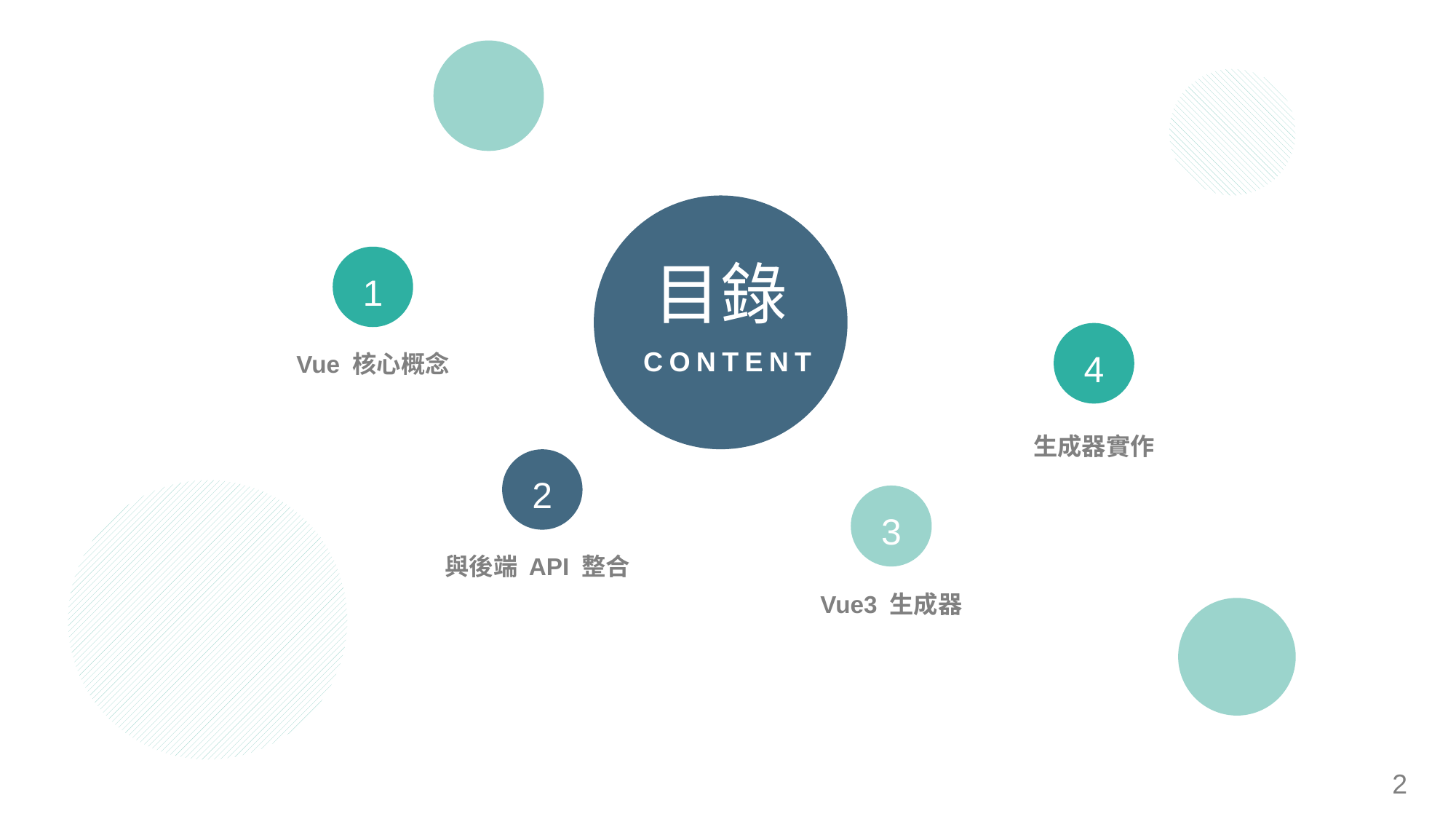

目錄
CONTENT
1
4
Vue 核心概念
生成器實作
2

3
與後端 API 整合
Vue3 生成器

2